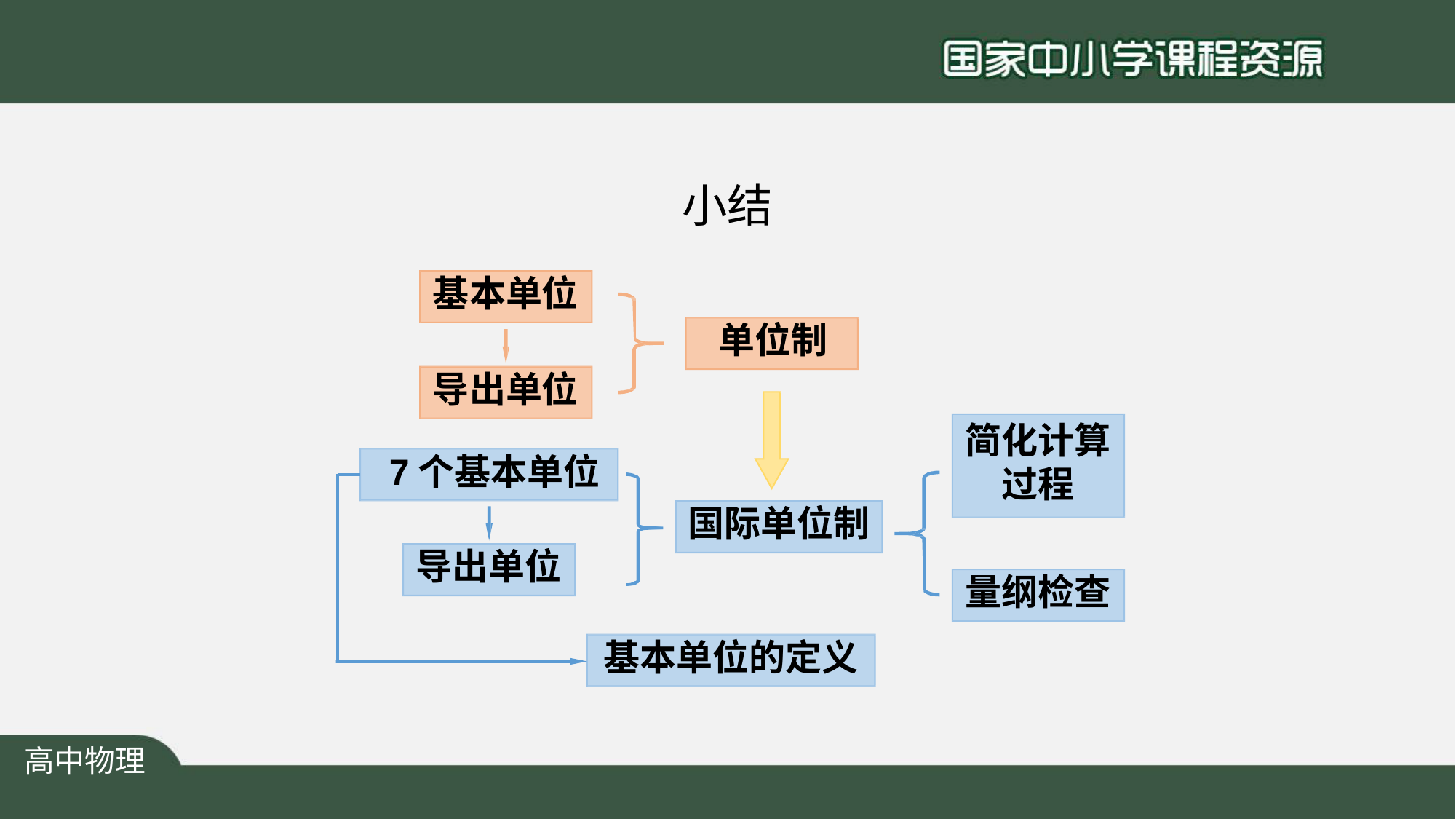

# 小结
基本单位
单位制
导出单位

简化计算 过程
7个基本单位

国际单位制

导出单位

量纲检查

基本单位的定义

高中物理